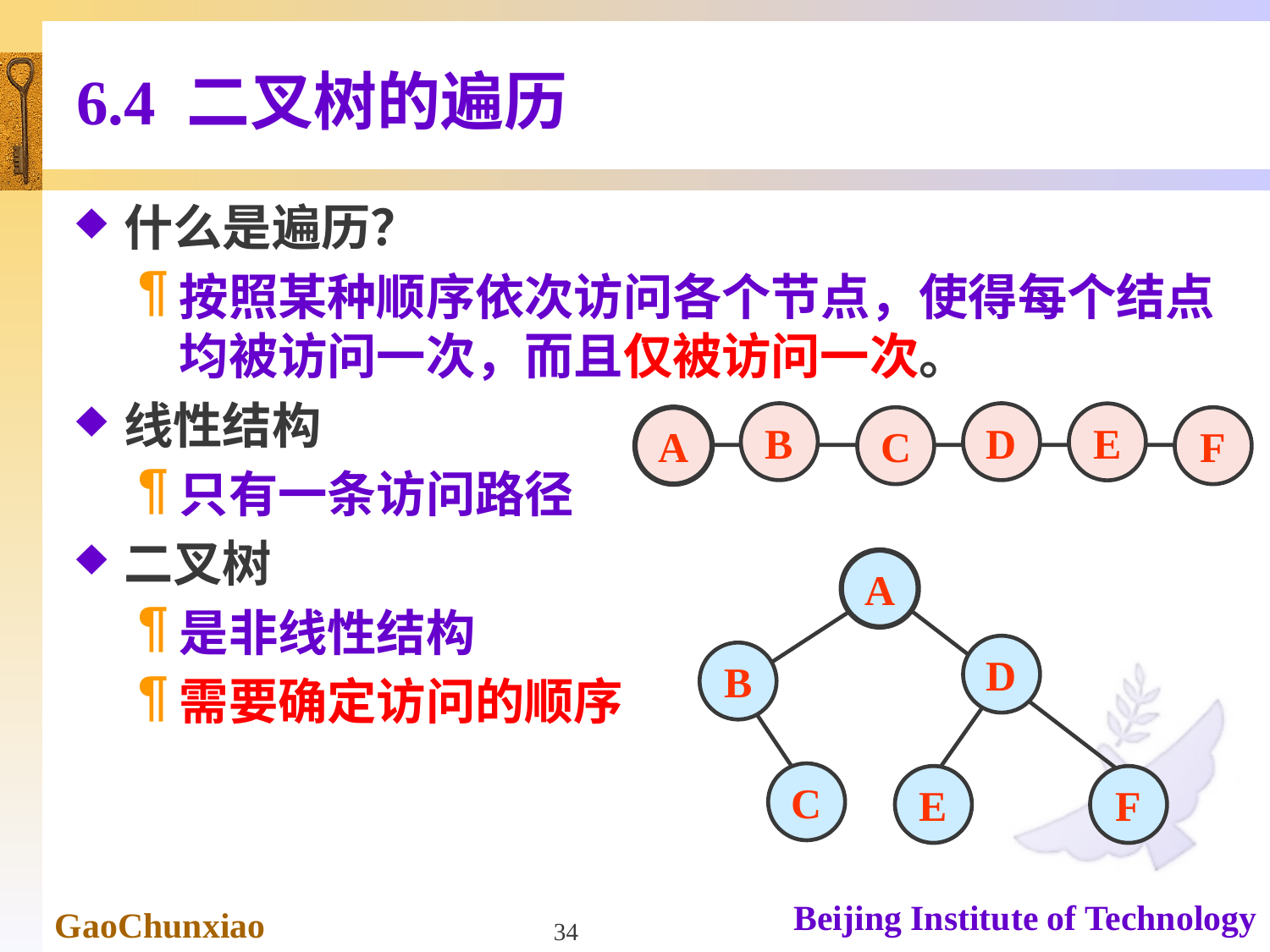

# 6.4 二叉树的遍历
什么是遍历？
按照某种顺序依次访问各个节点，使得每个结点均被访问一次，而且仅被访问一次。
线性结构
只有一条访问路径
二叉树
是非线性结构
需要确定访问的顺序
B
D
E
A
C
F

A

D
B

C
E
F
34